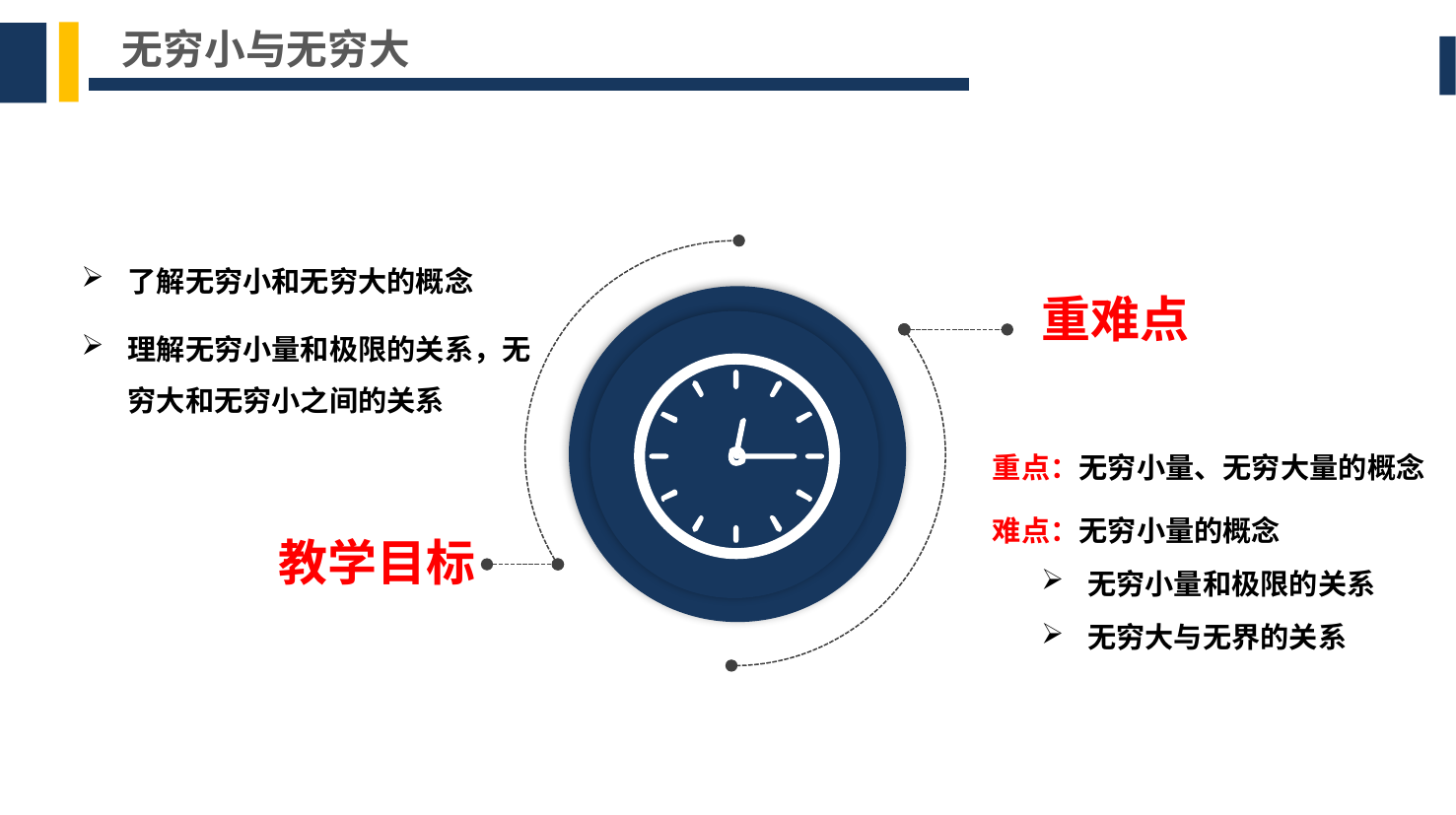

无穷小与无穷大
了解无穷小和无穷大的概念

重难点

理解无穷小量和极限的关系，无穷大和无穷小之间的关系

重点：无穷小量、无穷大量的概念
难点：无穷小量的概念
教学目标
无穷小量和极限的关系
无穷大与无界的关系